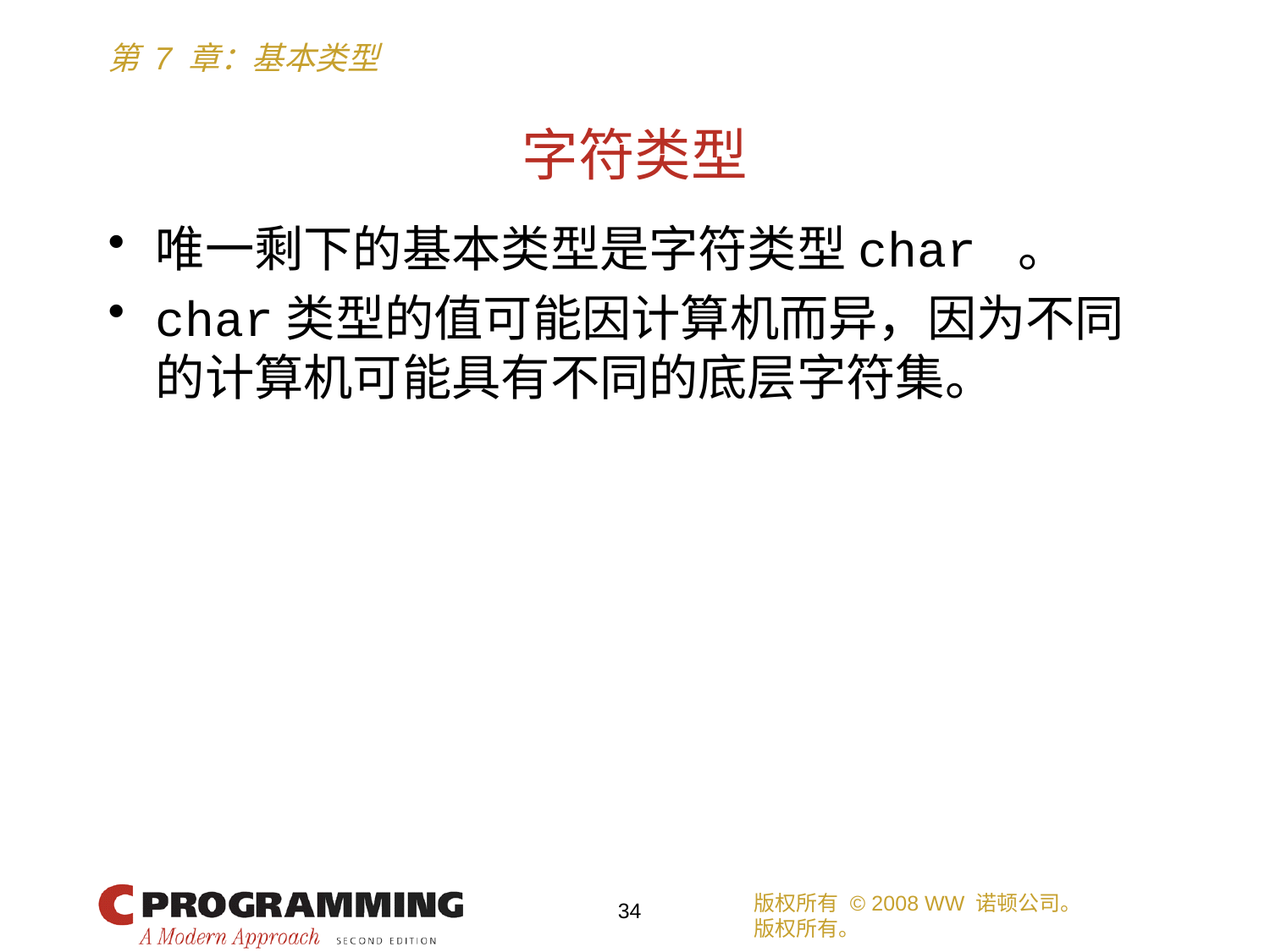

# 字符类型
唯一剩下的基本类型是字符类型char 。
char类型的值可能因计算机而异，因为不同的计算机可能具有不同的底层字符集。

版权所有 © 2008 WW 诺顿公司。
版权所有。
34